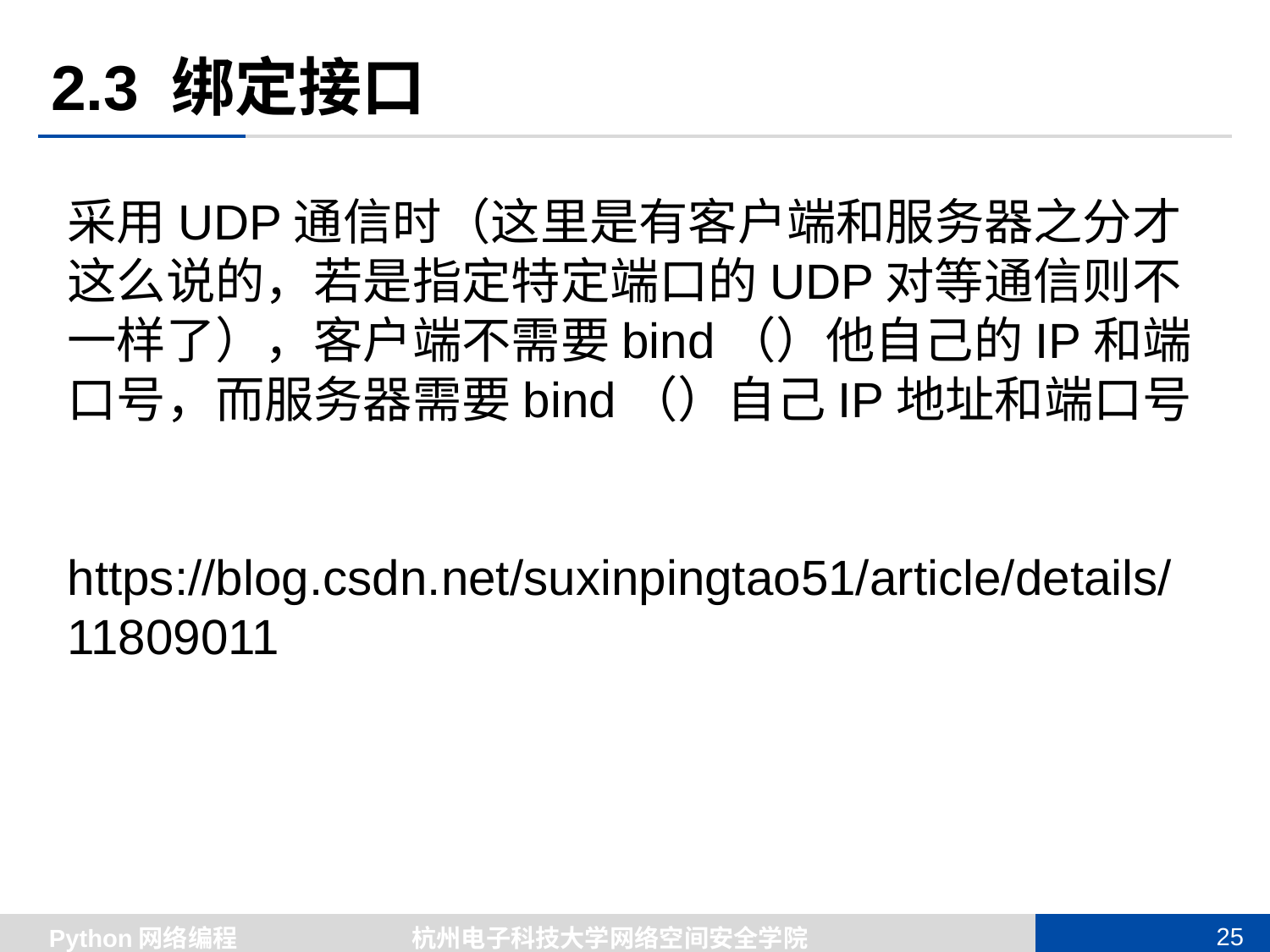

# 2.3 绑定接口
采用UDP通信时（这里是有客户端和服务器之分才这么说的，若是指定特定端口的UDP对等通信则不一样了），客户端不需要bind（）他自己的IP和端口号，而服务器需要bind（）自己IP地址和端口号

https://blog.csdn.net/suxinpingtao51/article/details/11809011